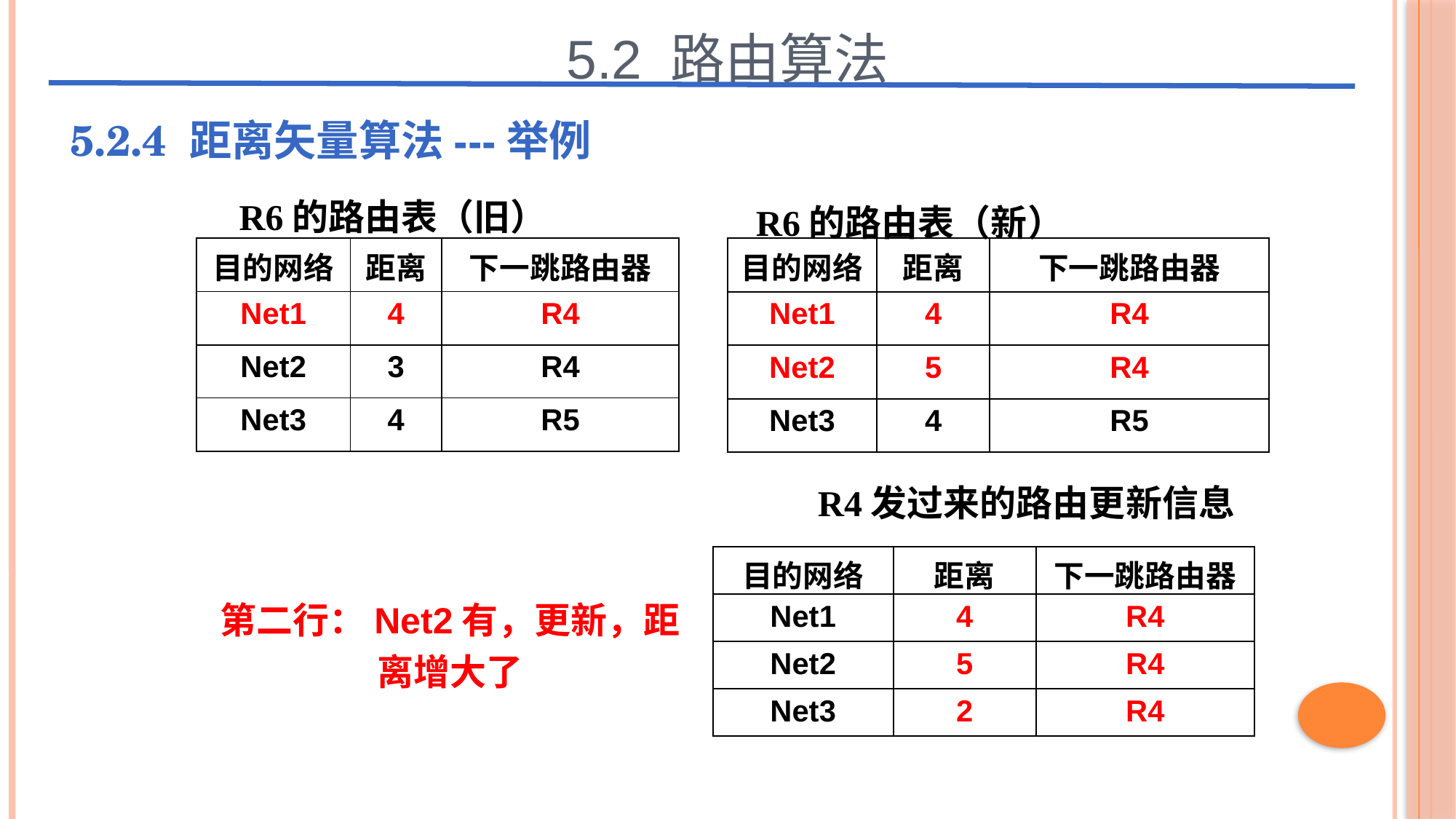

5.2 路由算法
5.2.4 距离矢量算法---举例

R6的路由表（旧）
R6的路由表（新）
| 目的网络 | 距离 | 下一跳路由器 |
| --- | --- | --- |
| Net1 | 4 | R4 |
| Net2 | 3 | R4 |
| Net3 | 4 | R5 |
| 目的网络 | 距离 | 下一跳路由器 |
| --- | --- | --- |
| Net1 | 4 | R4 |
| Net2 | 5 | R4 |
| Net3 | 4 | R5 |
R4发过来的路由更新信息
| 目的网络 | 距离 | 下一跳路由器 |
| --- | --- | --- |
| Net1 | 4 | R4 |
| Net2 | 5 | R4 |
| Net3 | 2 | R4 |
第二行：Net2有，更新，距离增大了